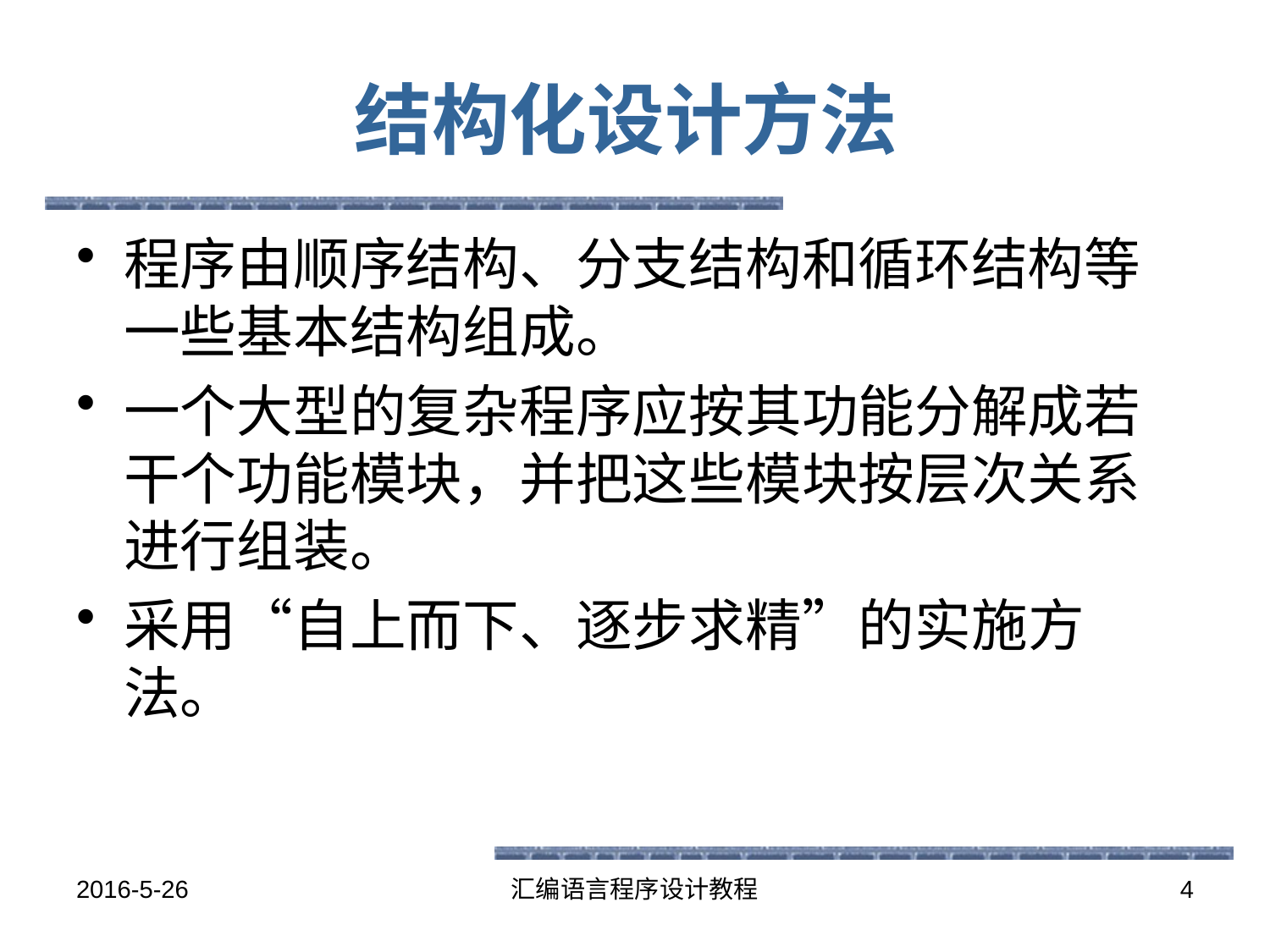

# 结构化设计方法
程序由顺序结构、分支结构和循环结构等一些基本结构组成。
一个大型的复杂程序应按其功能分解成若干个功能模块，并把这些模块按层次关系进行组装。
采用“自上而下、逐步求精”的实施方法。
2016-5-26
汇编语言程序设计教程
4